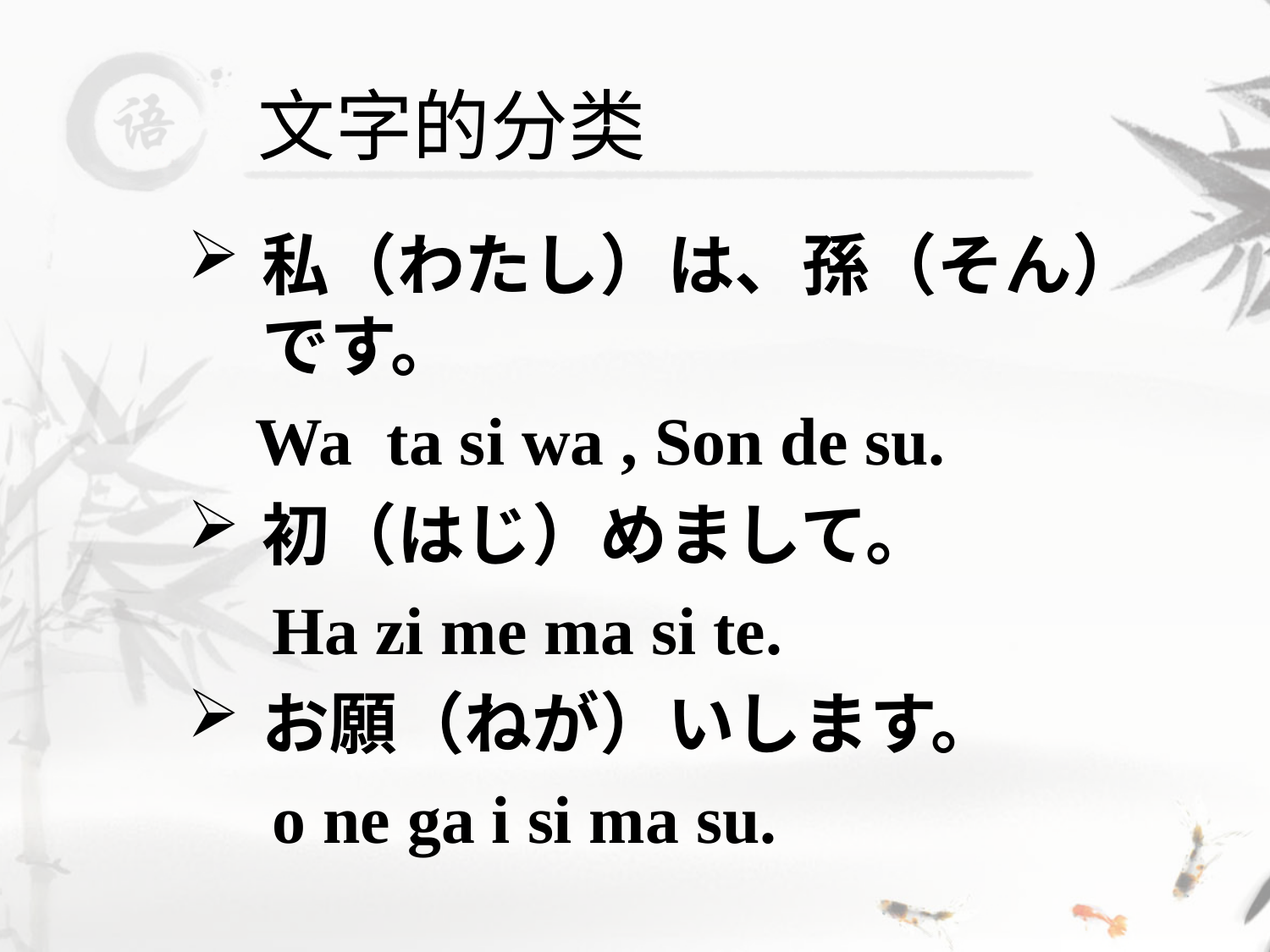

# 文字的分类
私（わたし）は、孫（そん）です。
    Wa  ta si wa , Son de su.
初（はじ）めまして。
     Ha zi me ma si te.
お願（ねが）いします。
     o ne ga i si ma su.